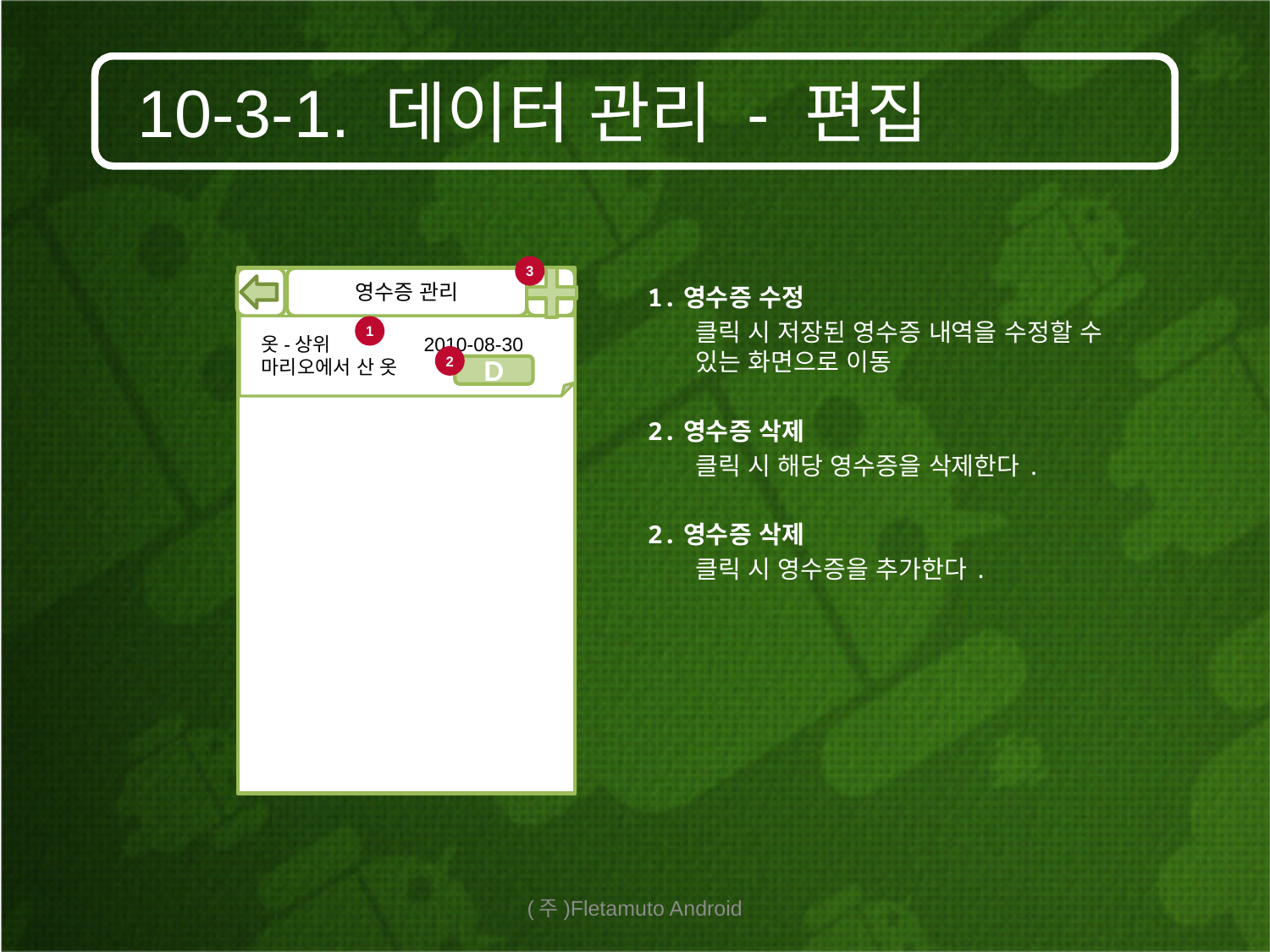

# 10-3-1. 데이터 관리 - 편집
3

영수증 관리
1.영수증 수정
	클릭 시 저장된 영수증 내역을 수정할 수 있는 화면으로 이동

2.영수증 삭제
 	클릭 시 해당 영수증을 삭제한다.

2.영수증 삭제
 	클릭 시 영수증을 추가한다.

1
옷-상위                2010-08-30
마리오에서 산 옷
2
D
(주)Fletamuto Android